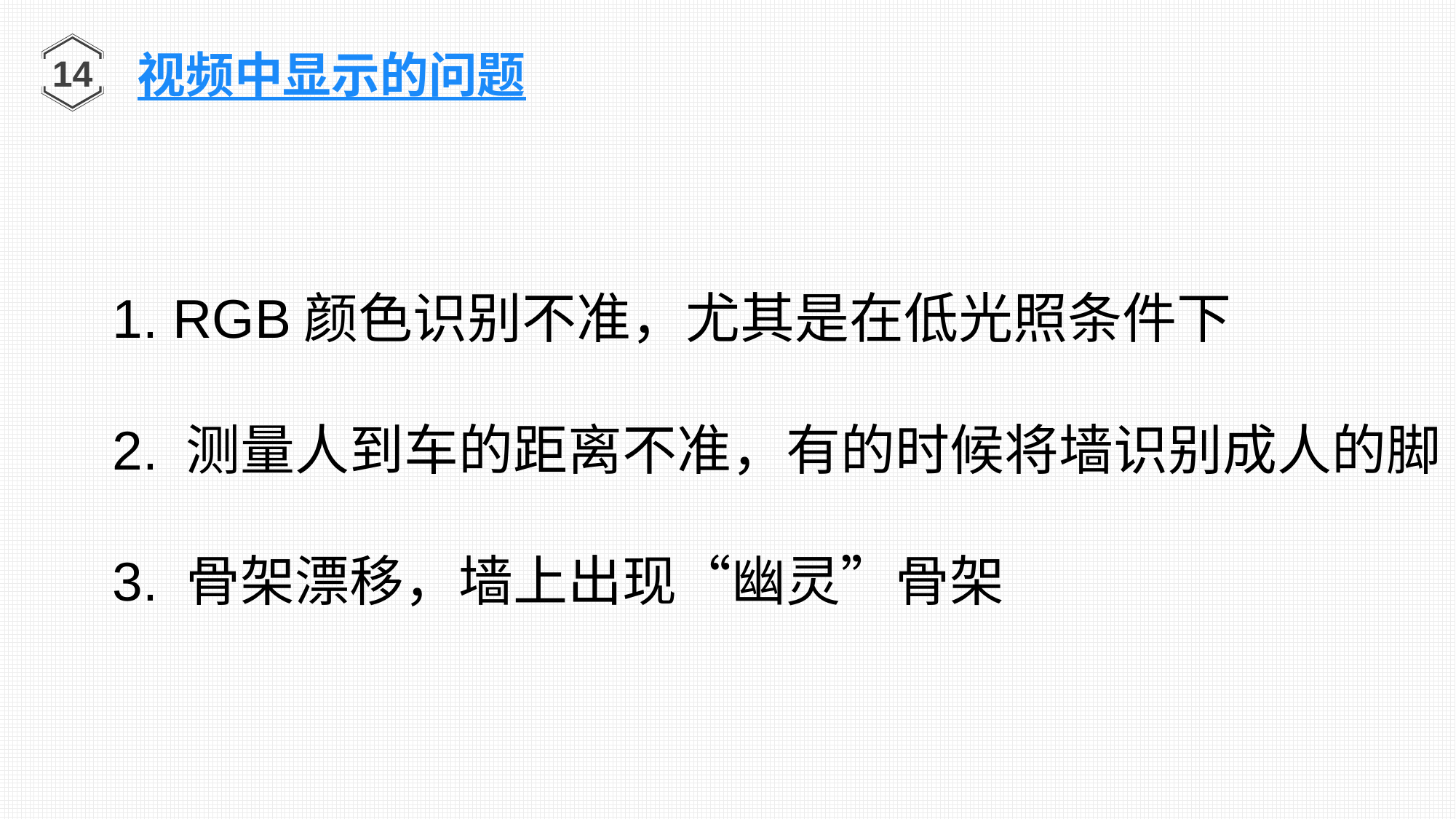

视频中显示的问题
14
1. RGB颜色识别不准，尤其是在低光照条件下

2. 测量人到车的距离不准，有的时候将墙识别成人的脚

3. 骨架漂移，墙上出现“幽灵”骨架